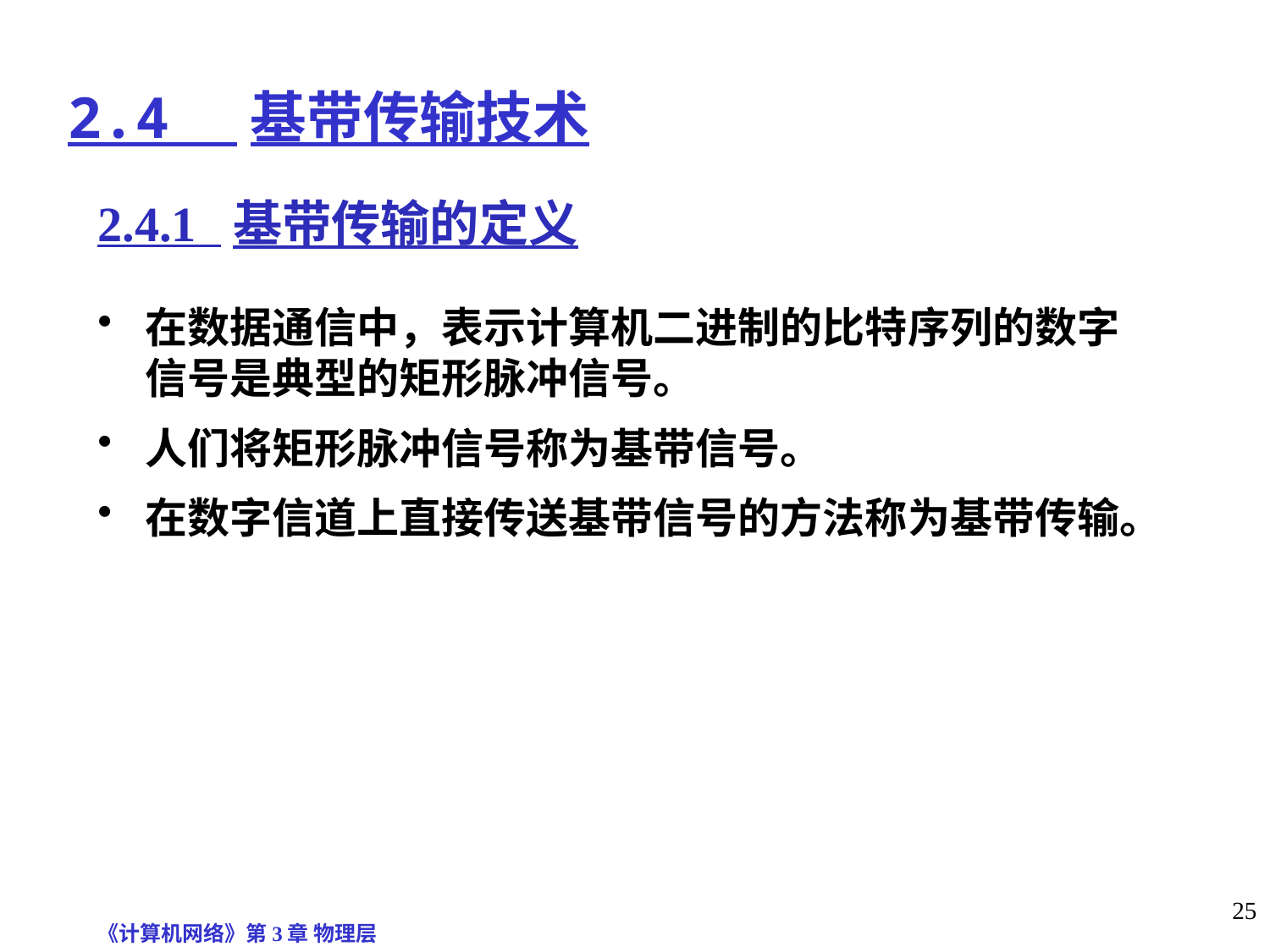

# 2.4  基带传输技术
2.4.1  基带传输的定义

在数据通信中，表示计算机二进制的比特序列的数字信号是典型的矩形脉冲信号。
人们将矩形脉冲信号称为基带信号。
在数字信道上直接传送基带信号的方法称为基带传输。

《计算机网络》第3章 物理层
25